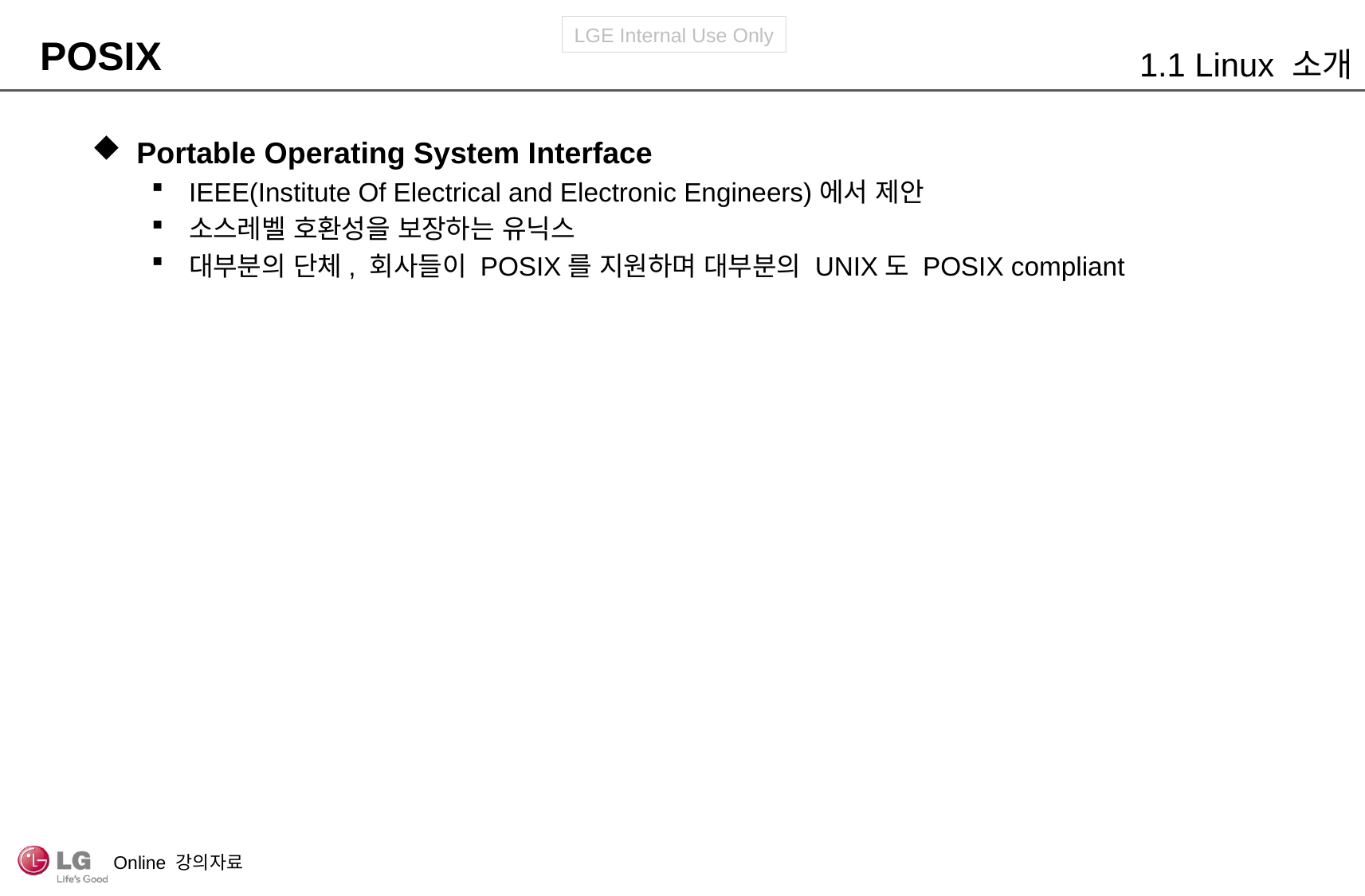

POSIX
1.1 Linux 소개
Portable Operating System Interface
IEEE(Institute Of Electrical and Electronic Engineers)에서 제안
소스레벨 호환성을 보장하는 유닉스
대부분의 단체, 회사들이 POSIX를 지원하며 대부분의 UNIX도 POSIX compliant